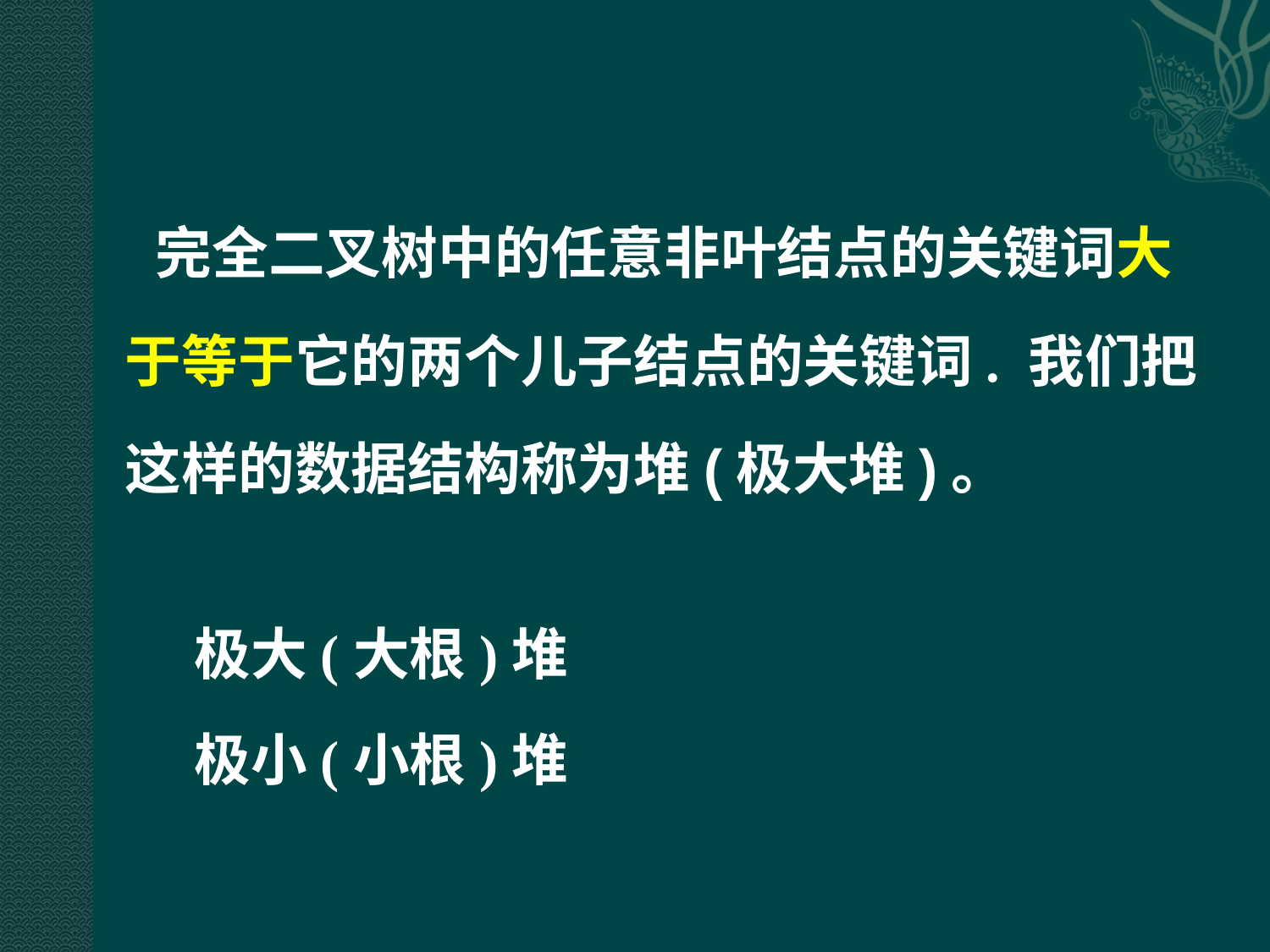

完全二叉树中的任意非叶结点的关键词大于等于它的两个儿子结点的关键词. 我们把这样的数据结构称为堆(极大堆)。

        极大(大根)堆
        极小(小根)堆